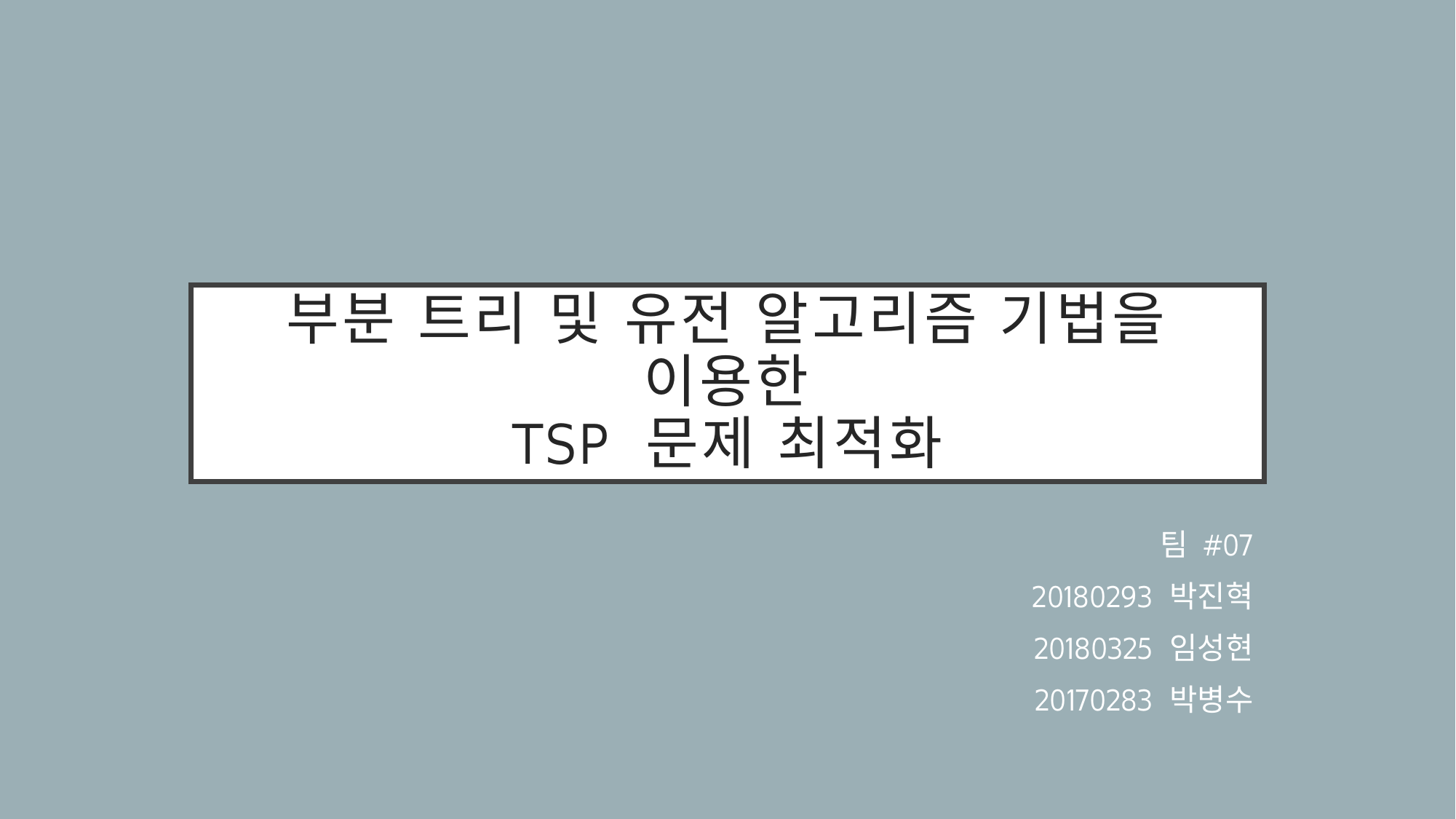

# 부분 트리 및 유전 알고리즘 기법을 이용한 TSP 문제 최적화
팀 #07
20180293 박진혁
20180325 임성현
20170283 박병수